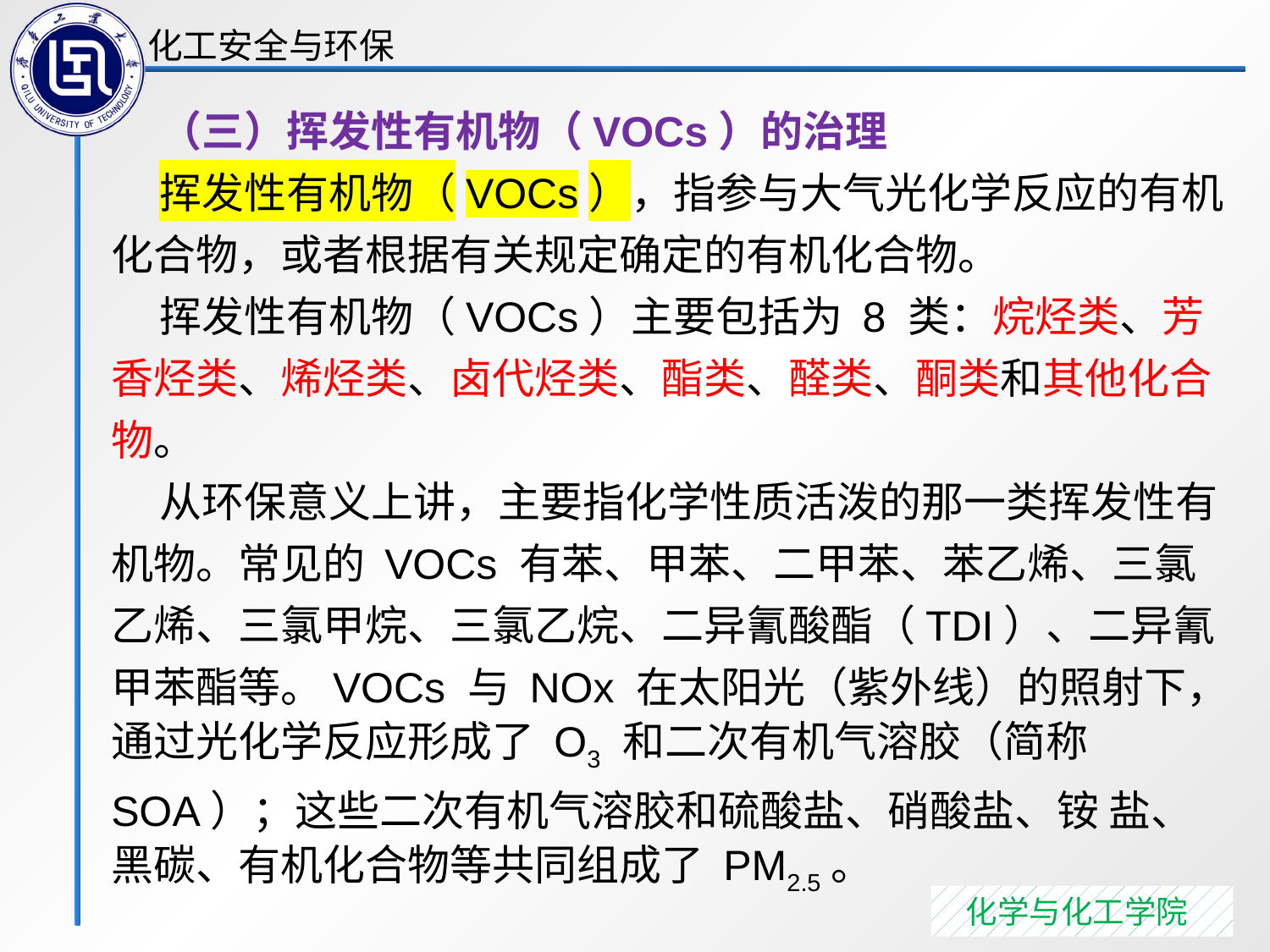

（三）挥发性有机物（VOCs）的治理
    挥发性有机物（VOCs），指参与大气光化学反应的有机化合物，或者根据有关规定确定的有机化合物。
    挥发性有机物（VOCs）主要包括为 8 类：烷烃类、芳香烃类、烯烃类、卤代烃类、酯类、醛类、酮类和其他化合物。
    从环保意义上讲，主要指化学性质活泼的那一类挥发性有机物。常见的 VOCs 有苯、甲苯、二甲苯、苯乙烯、三氯乙烯、三氯甲烷、三氯乙烷、二异氰酸酯（TDI）、二异氰甲苯酯等。VOCs 与 NOx 在太阳光（紫外线）的照射下，通过光化学反应形成了 O3 和二次有机气溶胶（简称SOA）；这些二次有机气溶胶和硫酸盐、硝酸盐、铵 盐、黑碳、有机化合物等共同组成了 PM2.5。